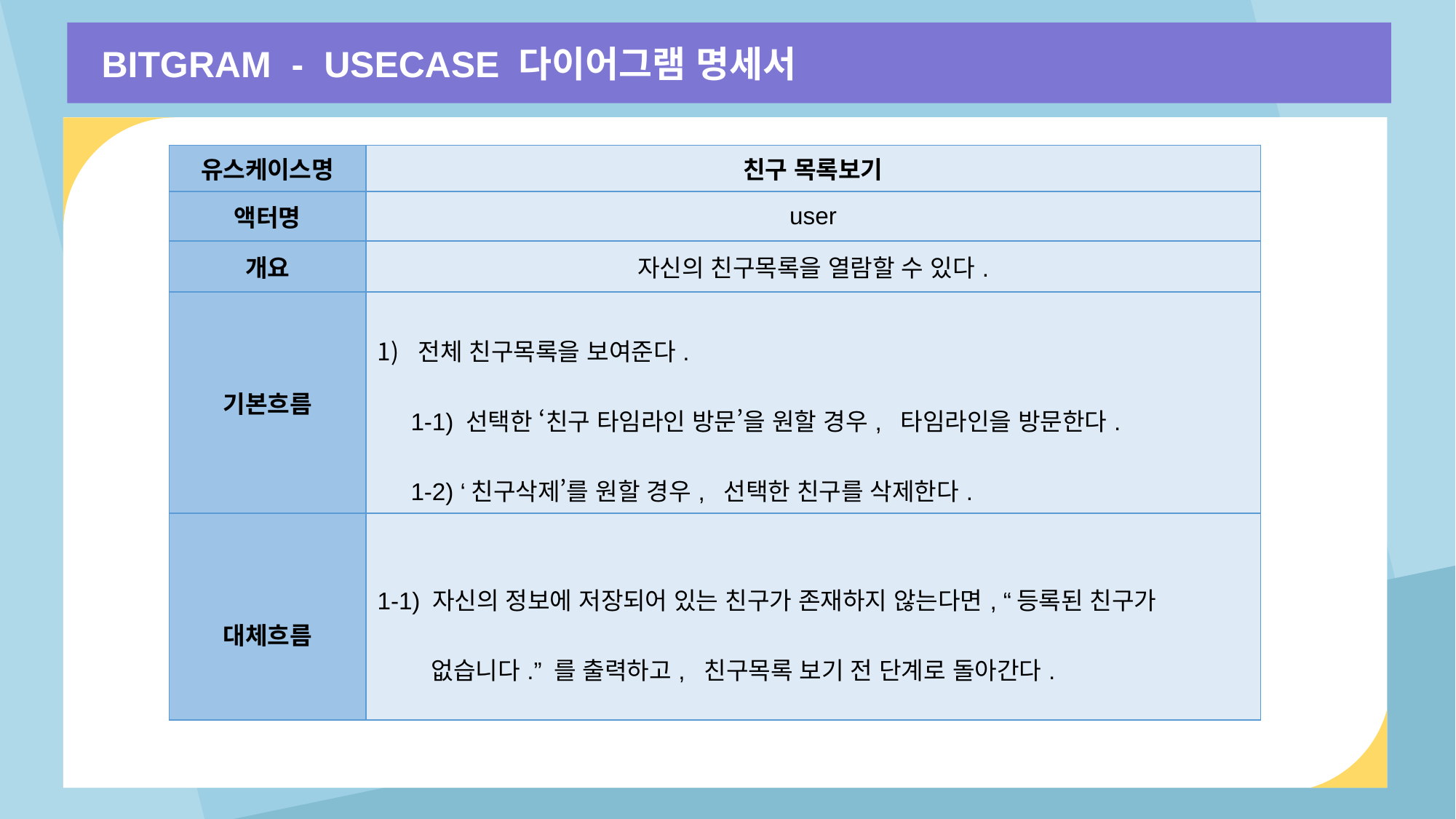

BITGRAM  -  USECASE 다이어그램 명세서

| 유스케이스명 | 친구 목록보기 |
| --- | --- |
| 액터명 | user |
| 개요 | 자신의 친구목록을 열람할 수 있다. |
| 기본흐름 | 전체 친구목록을 보여준다. 1-1) 선택한 ‘친구 타임라인 방문’을 원할 경우, 타임라인을 방문한다. 1-2) ‘친구삭제’를 원할 경우, 선택한 친구를 삭제한다. |
| 대체흐름 | 1-1) 자신의 정보에 저장되어 있는 친구가 존재하지 않는다면, “등록된 친구가 없습니다.” 를 출력하고, 친구목록 보기 전 단계로 돌아간다. |